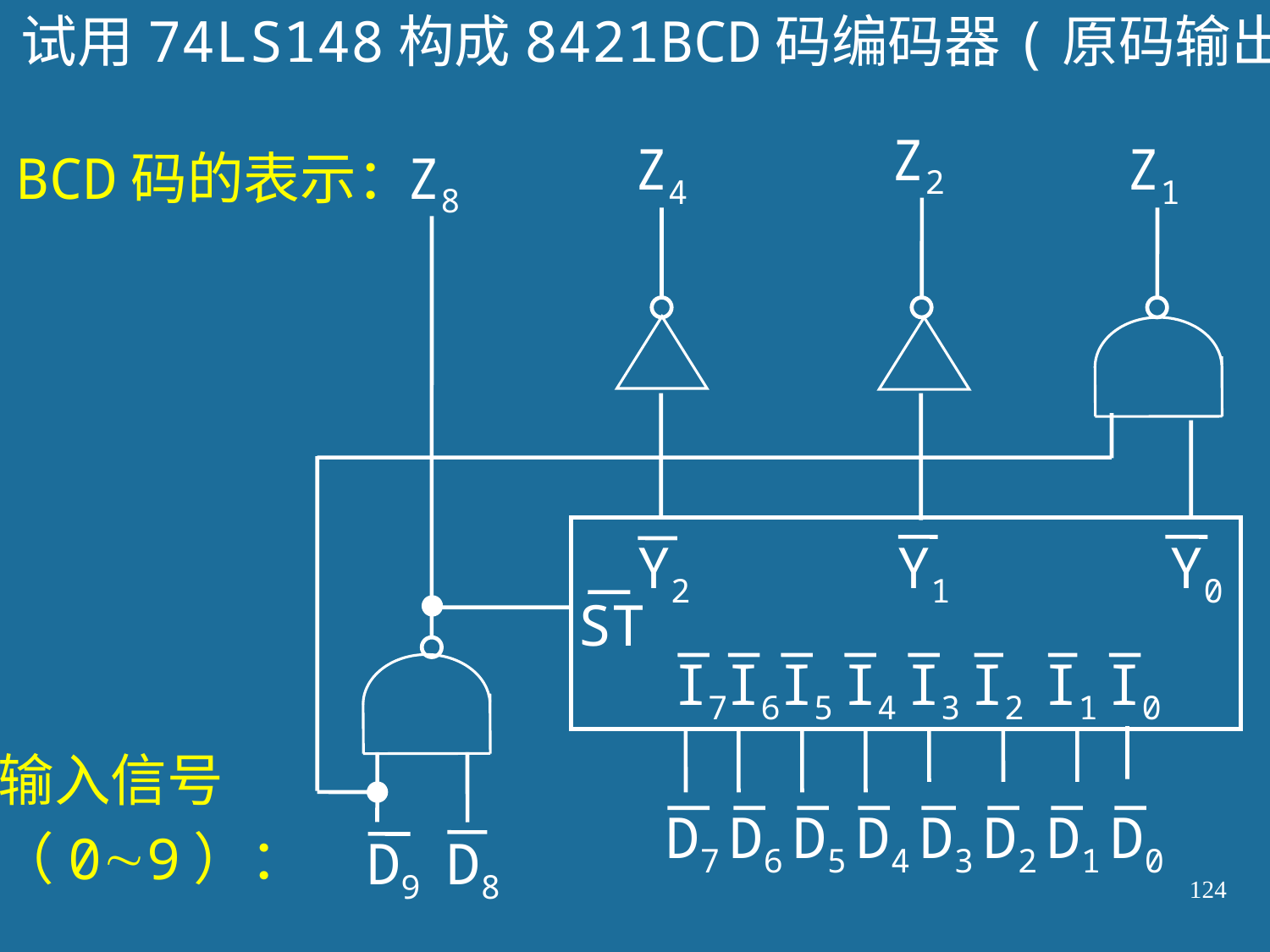

例:试用74LS148构成8421BCD码编码器(原码输出)
Z2
Z4
Z1
BCD码的表示：
Z8

Y2
Y1
Y0

ST

I7
I6
I5
I4
I3
I2
I1
I0

输入信号
（0∼9）：

D7
D6
D5
D4
D3
D2
D1
D0

D9
D8

124